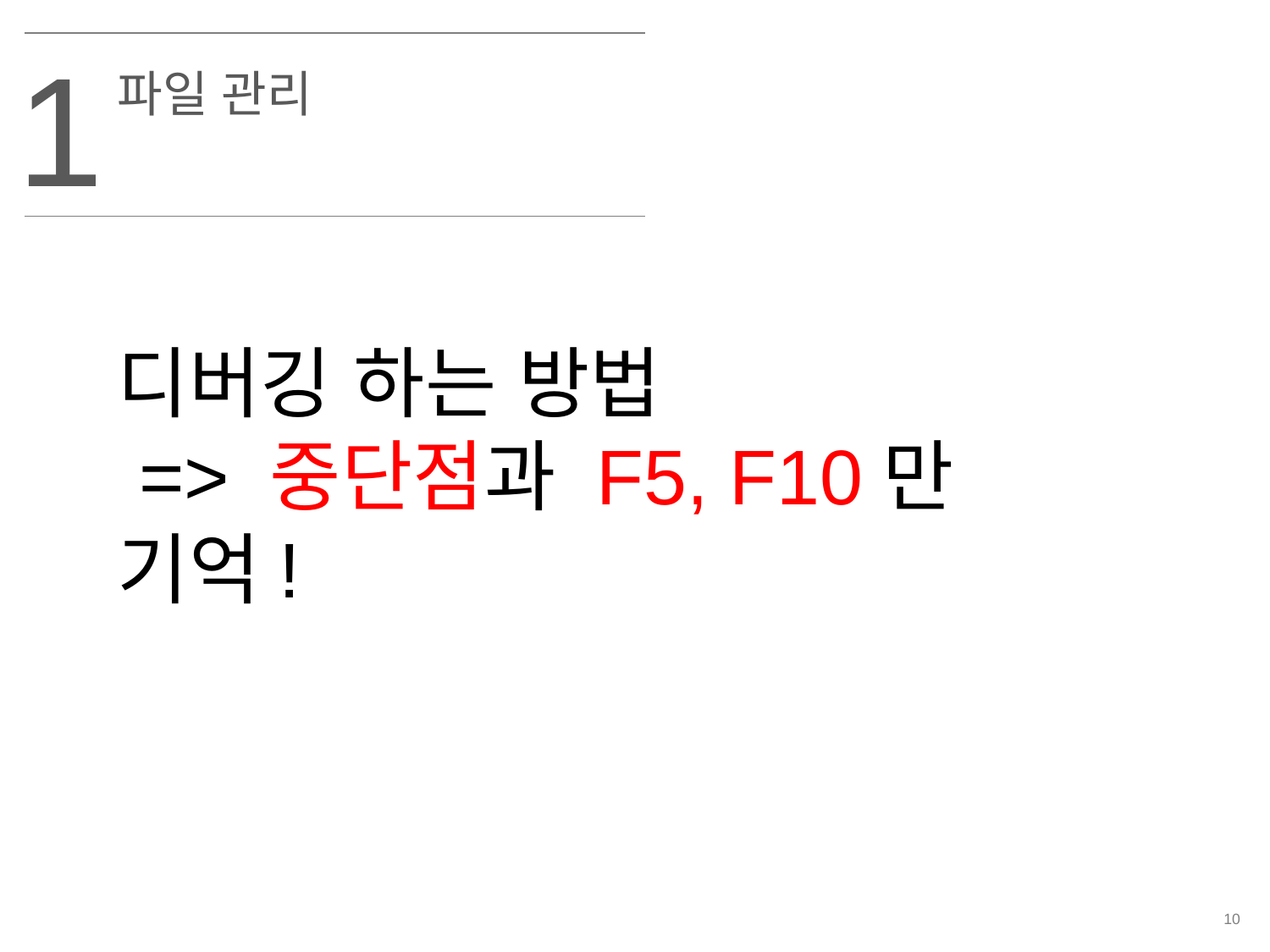

1
파일 관리
디버깅 하는 방법
 => 중단점과 F5, F10만 기억!